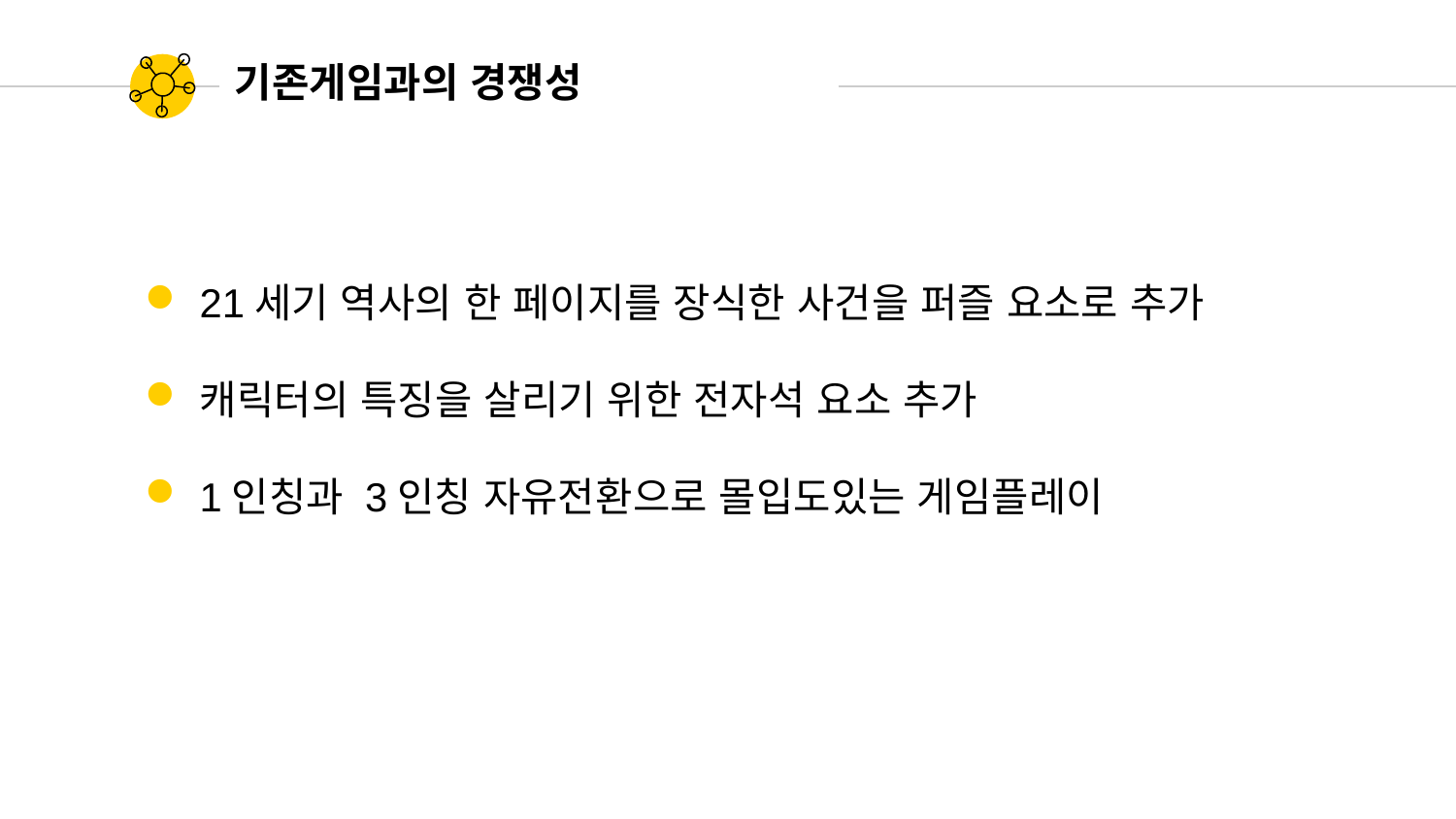

기존게임과의 경쟁성

21세기 역사의 한 페이지를 장식한 사건을 퍼즐 요소로 추가

캐릭터의 특징을 살리기 위한 전자석 요소 추가

1인칭과 3인칭 자유전환으로 몰입도있는 게임플레이